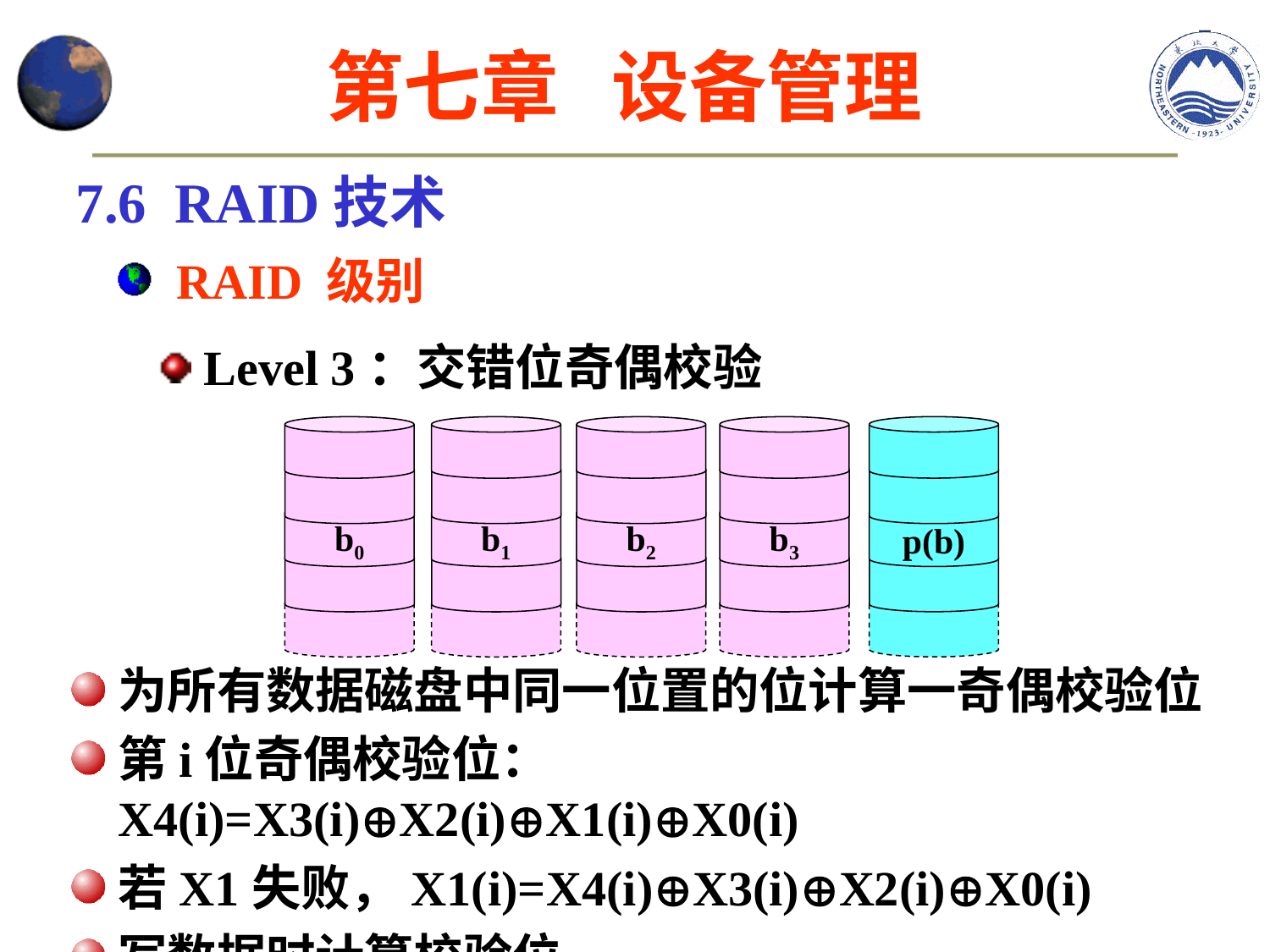

第七章   设备管理
7.6  RAID技术
  RAID 级别
Level 3：交错位奇偶校验

b0
b1
b2
b3

p(b)

为所有数据磁盘中同一位置的位计算一奇偶校验位
第i位奇偶校验位：X4(i)=X3(i)⊕X2(i)⊕X1(i)⊕X0(i)
若X1失败，X1(i)=X4(i)⊕X3(i)⊕X2(i)⊕X0(i)
写数据时计算校验位